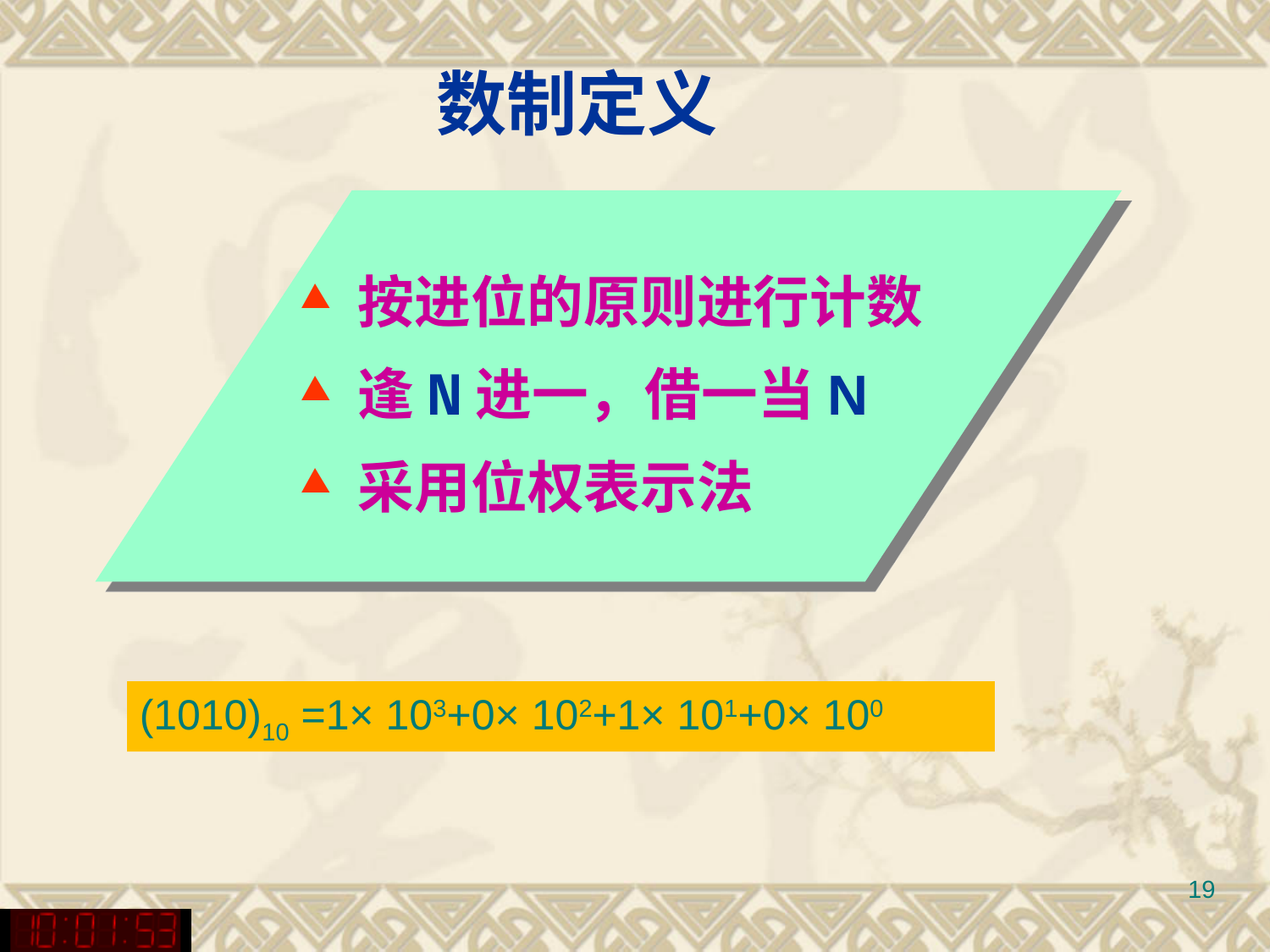

数制定义

 按进位的原则进行计数
 逢N进一，借一当N
 采用位权表示法

(1010)10 =1× 103+0× 102+1× 101+0× 100
19